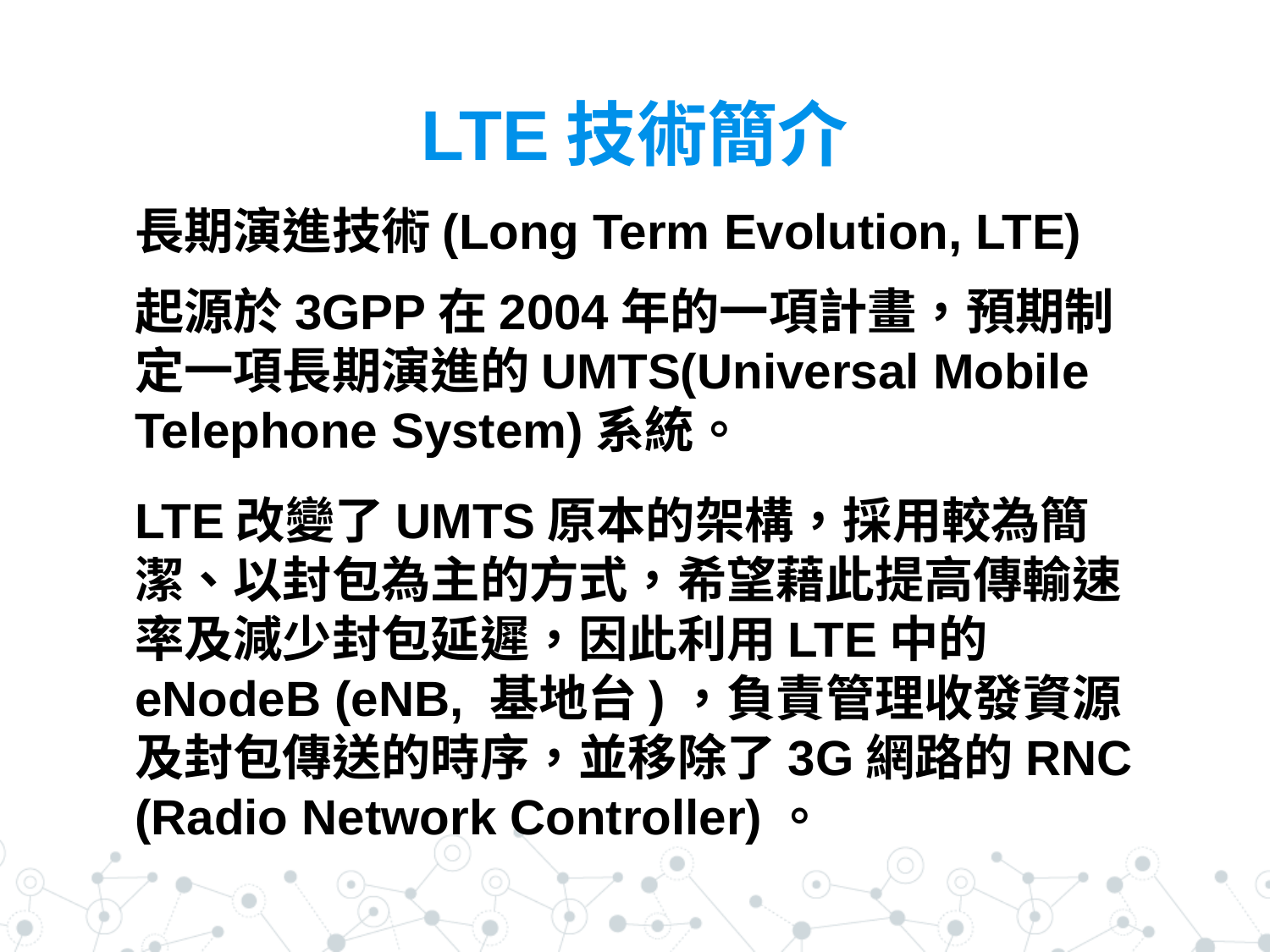

# LTE技術簡介
長期演進技術(Long Term Evolution, LTE)
起源於3GPP在2004年的一項計畫，預期制定一項長期演進的UMTS(Universal Mobile Telephone System)系統。
LTE改變了UMTS原本的架構，採用較為簡潔、以封包為主的方式，希望藉此提高傳輸速率及減少封包延遲，因此利用LTE中的eNodeB (eNB, 基地台)，負責管理收發資源及封包傳送的時序，並移除了3G網路的RNC (Radio Network Controller)。